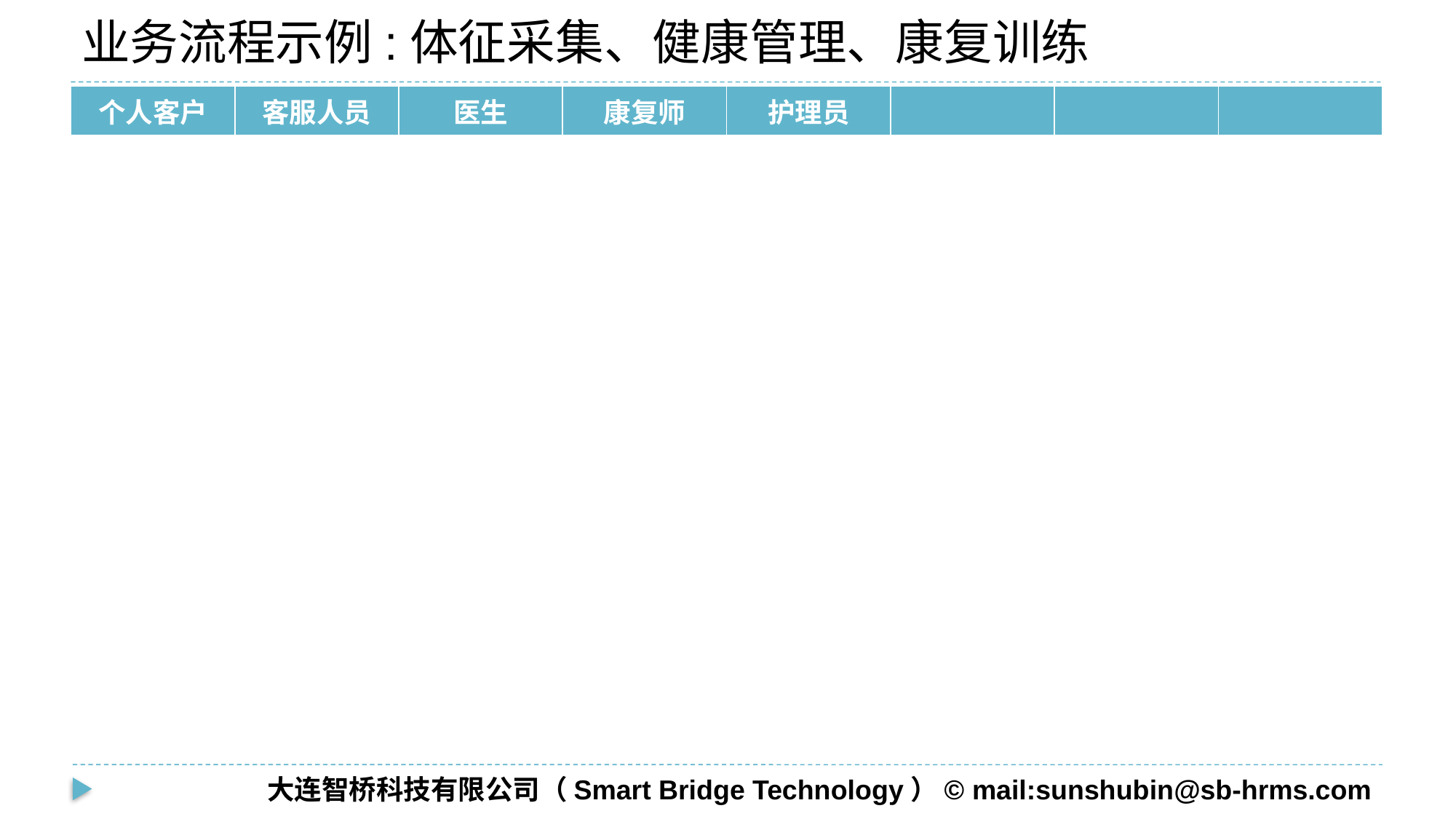

# 业务流程示例:体征采集、健康管理、康复训练
| 个人客户 | 客服人员 | 医生 | 康复师 | 护理员 |  |  |  |
| --- | --- | --- | --- | --- | --- | --- | --- |